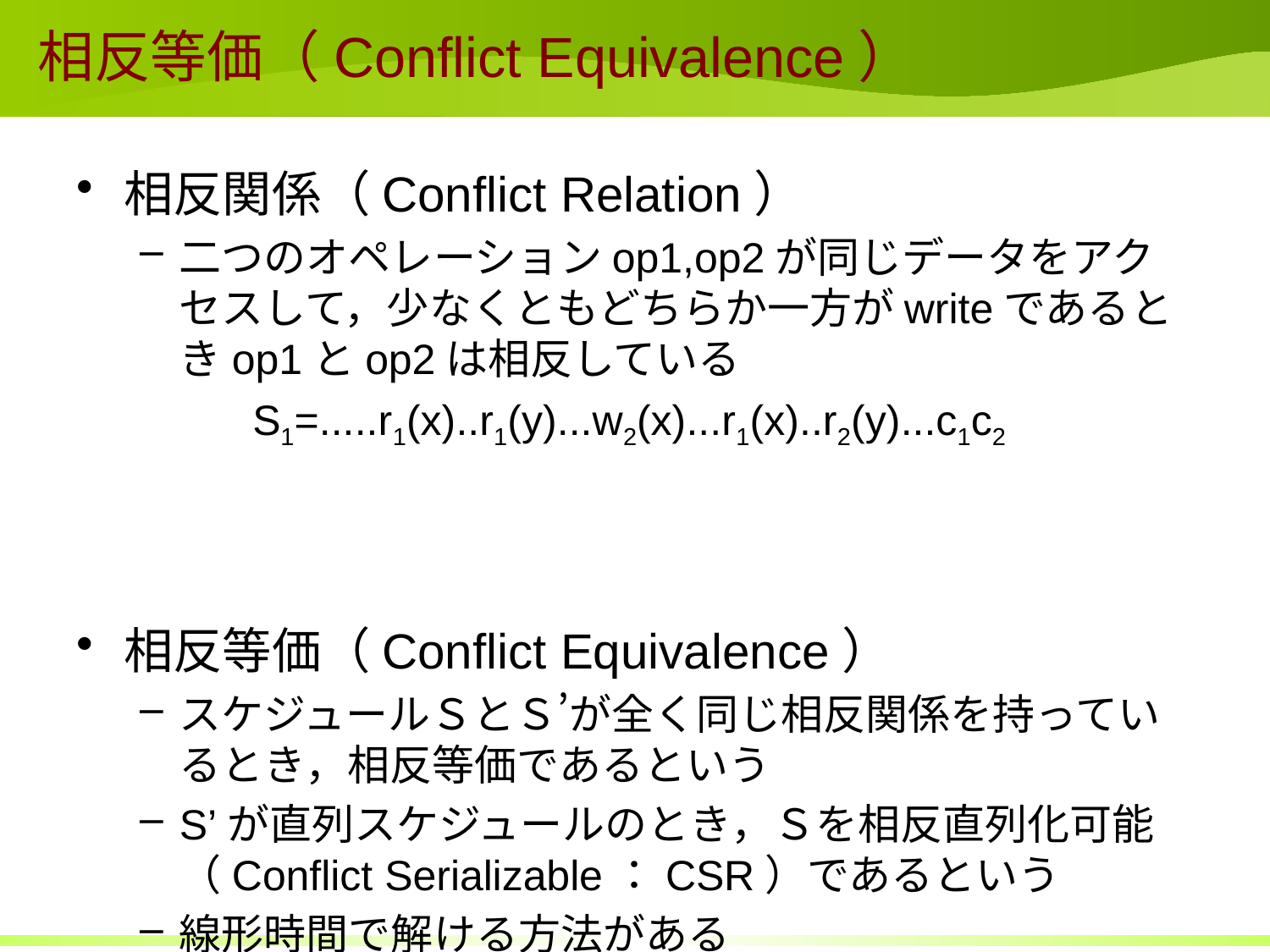

# 相反等価（Conflict Equivalence）
相反関係（Conflict Relation）
二つのオペレーションop1,op2が同じデータをアクセスして，少なくともどちらか一方がwriteであるときop1とop2は相反している

相反等価（Conflict Equivalence）
スケジュールＳとＳ’が全く同じ相反関係を持っているとき，相反等価であるという
S’が直列スケジュールのとき，Ｓを相反直列化可能（Conflict Serializable：CSR）であるという
線形時間で解ける方法がある

S1=.....r1(x)..r1(y)...w2(x)...r1(x)..r2(y)...c1c2